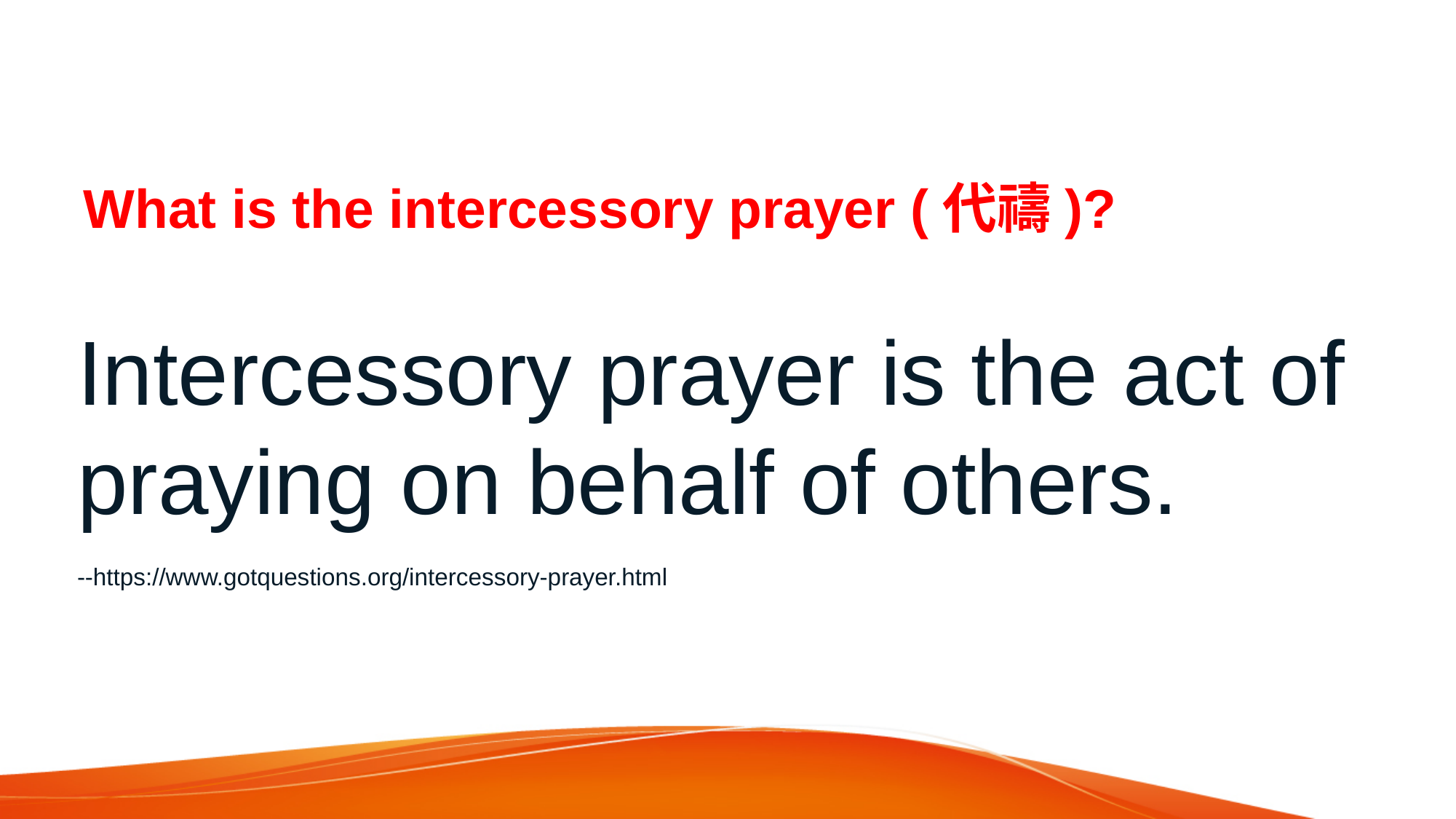

# What is the intercessory prayer (代禱)?
Intercessory prayer is the act of praying on behalf of others.

--https://www.gotquestions.org/intercessory-prayer.html